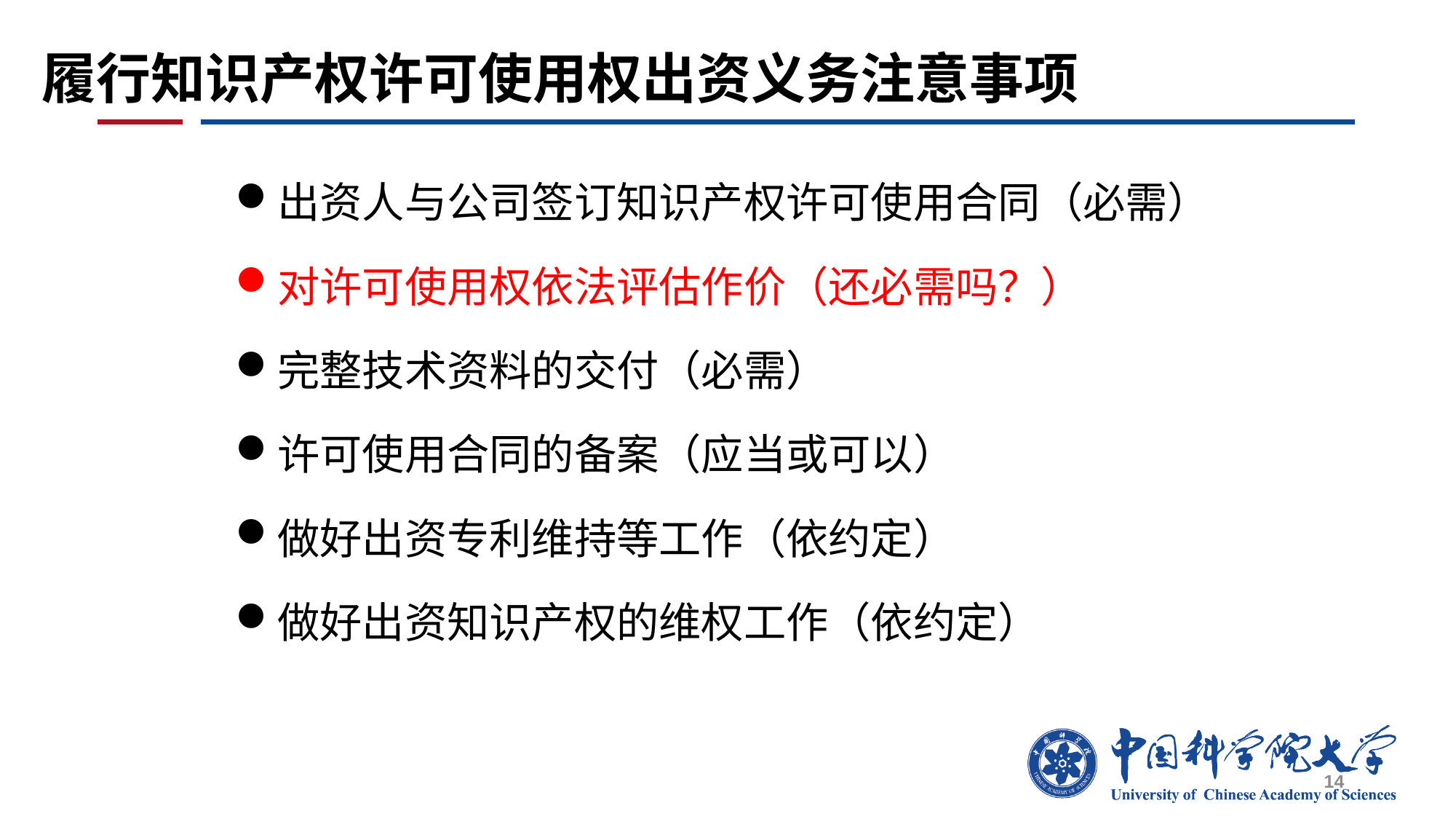

# 履行知识产权许可使用权出资义务注意事项
出资人与公司签订知识产权许可使用合同（必需）
对许可使用权依法评估作价（还必需吗？）
完整技术资料的交付（必需）
许可使用合同的备案（应当或可以）
做好出资专利维持等工作（依约定）
做好出资知识产权的维权工作（依约定）

14